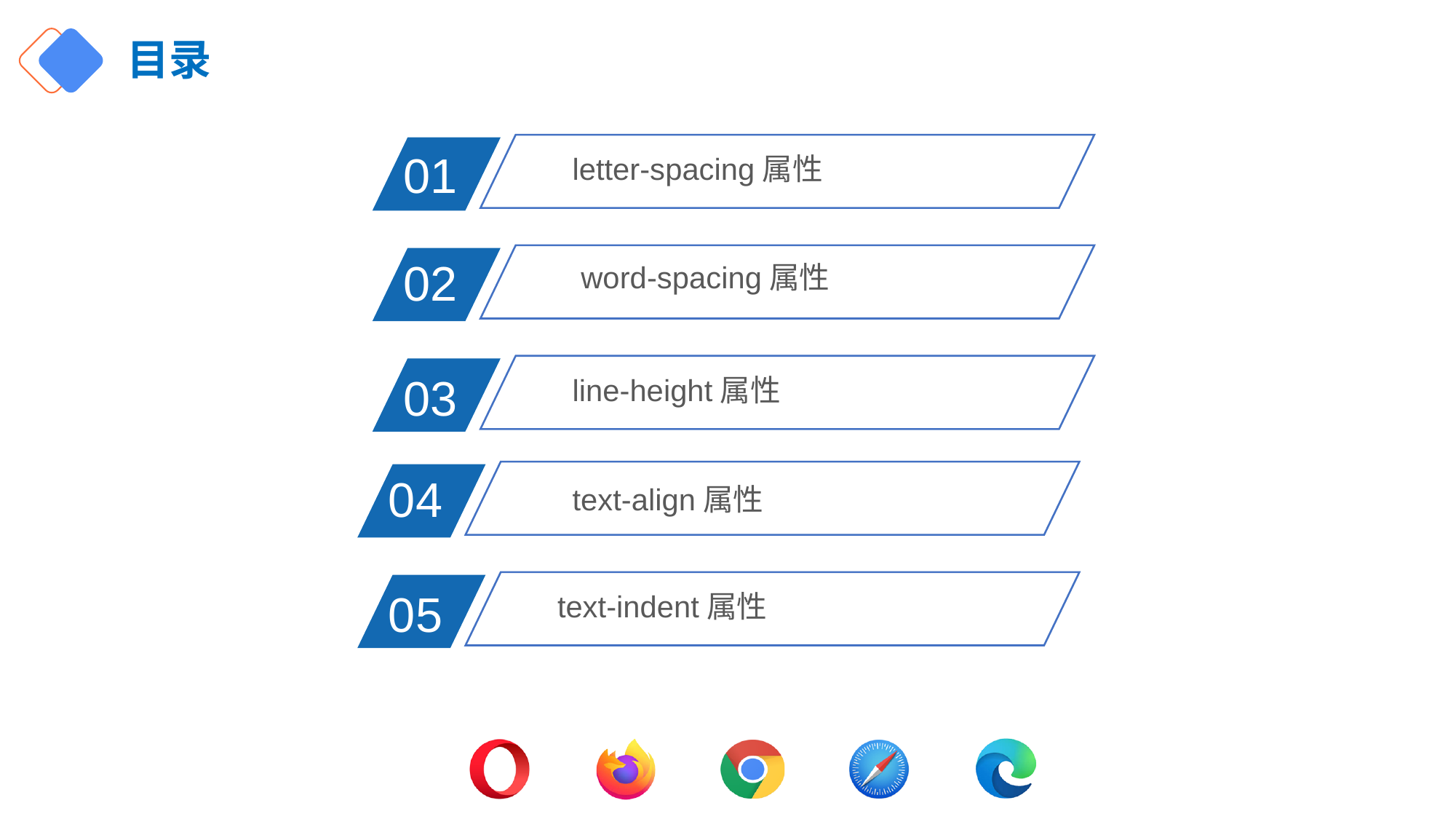

# 目录

letter-spacing属性

01

word-spacing属性
02

line-height属性

03

text-align属性
04

text-indent属性

05